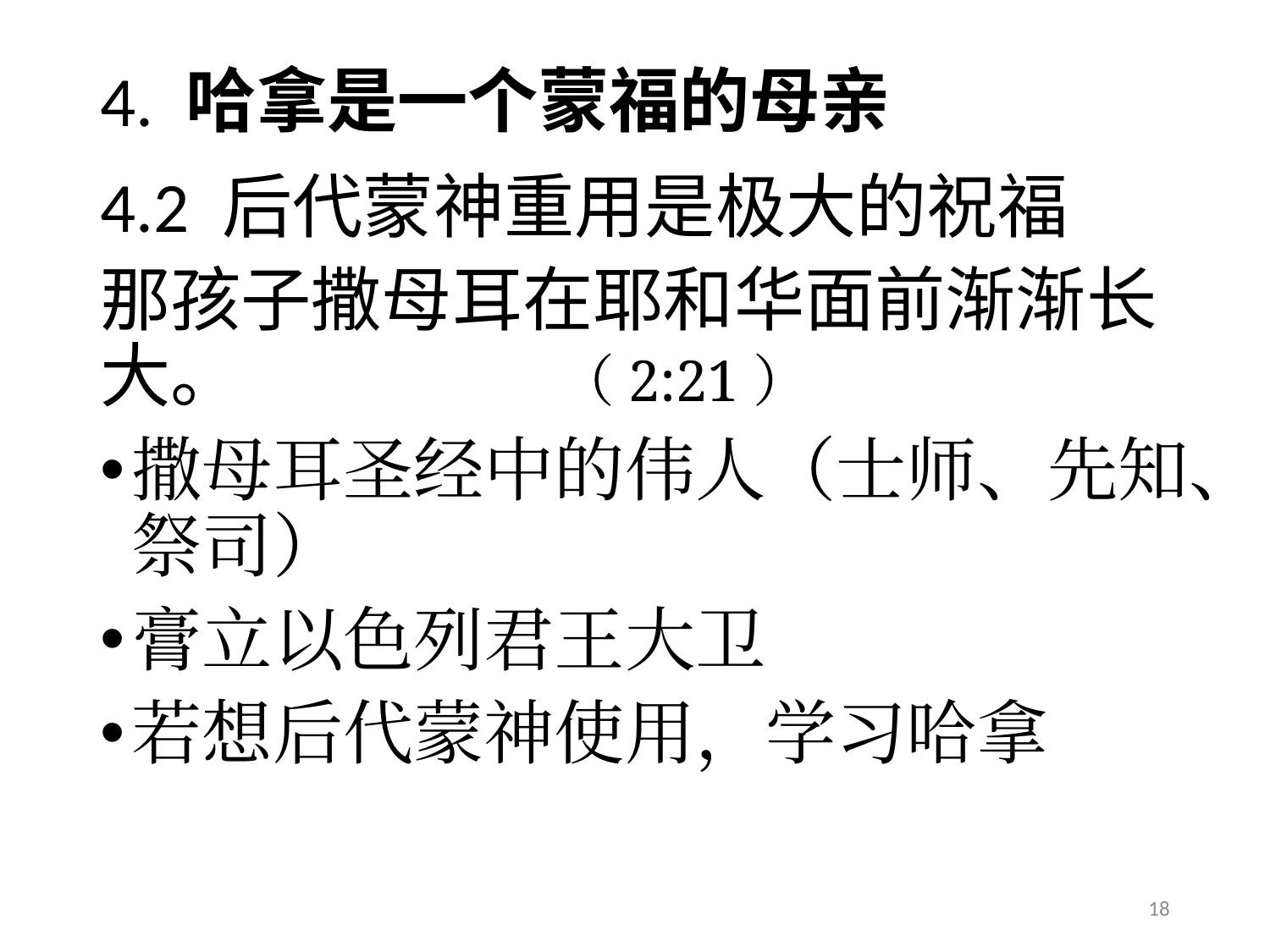

# 4. 哈拿是一个蒙福的母亲
4.2 后代蒙神重用是极大的祝福
那孩子撒母耳在耶和华面前渐渐长大。                    （2:21）
撒母耳圣经中的伟人（士师、先知、祭司）
膏立以色列君王大卫
若想后代蒙神使用，学习哈拿
18